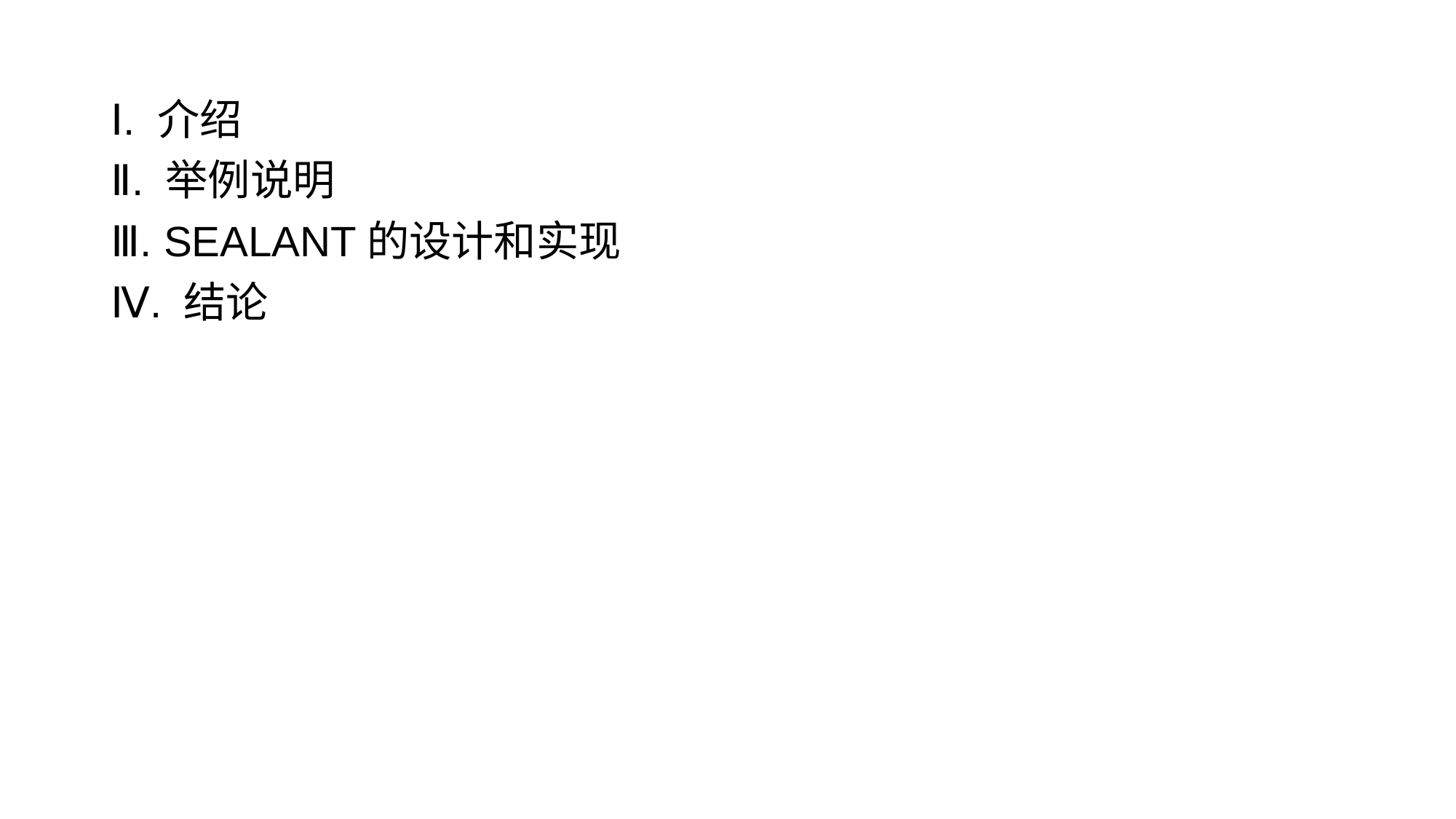

Ⅰ. 介绍
Ⅱ. 举例说明
Ⅲ. SEALANT的设计和实现
Ⅳ. 结论